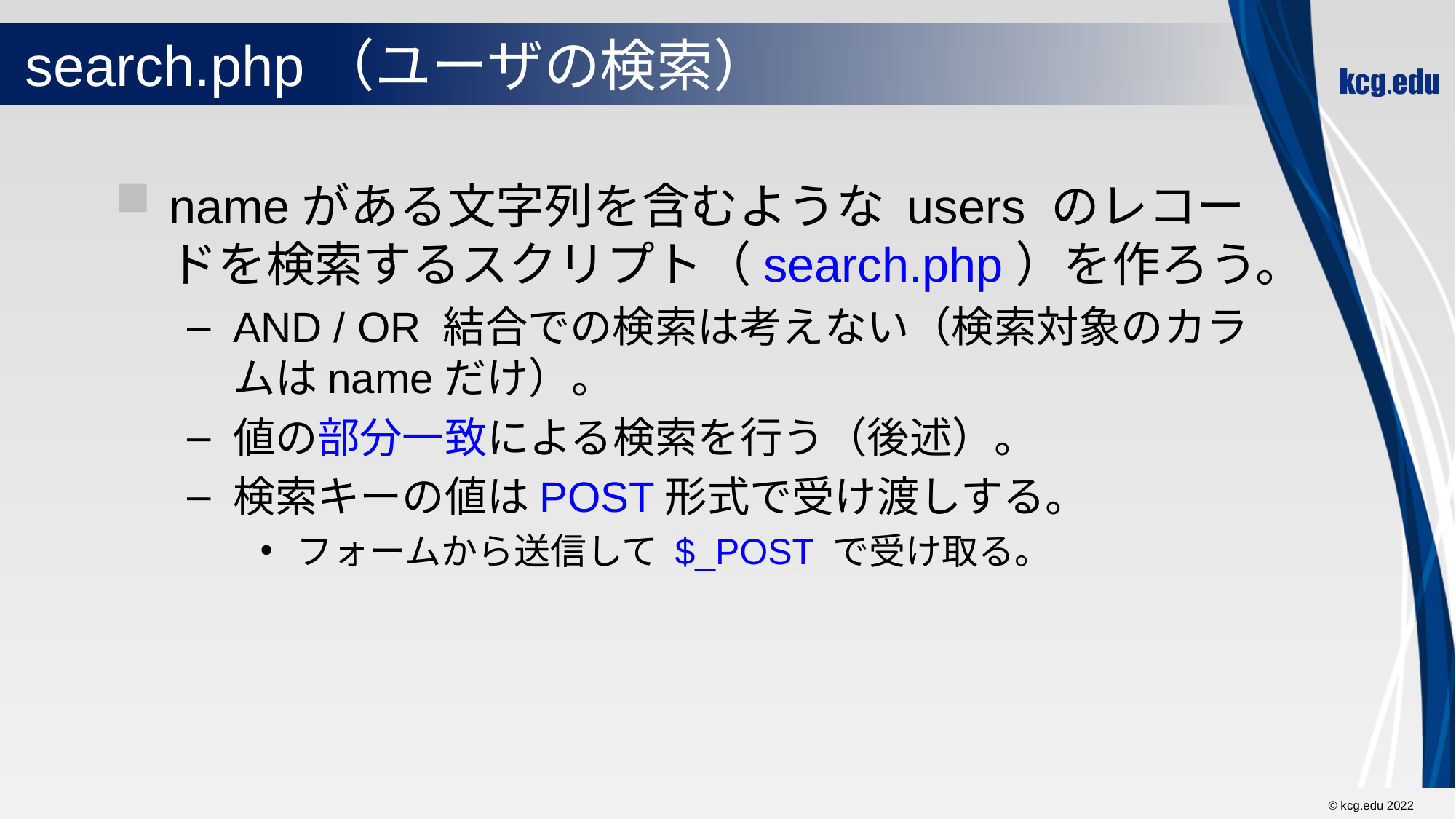

# search.php（ユーザの検索）
nameがある文字列を含むような users のレコードを検索するスクリプト（search.php）を作ろう。
AND / OR 結合での検索は考えない（検索対象のカラムはnameだけ）。
値の部分一致による検索を行う（後述）。
検索キーの値はPOST形式で受け渡しする。
フォームから送信して $_POST で受け取る。